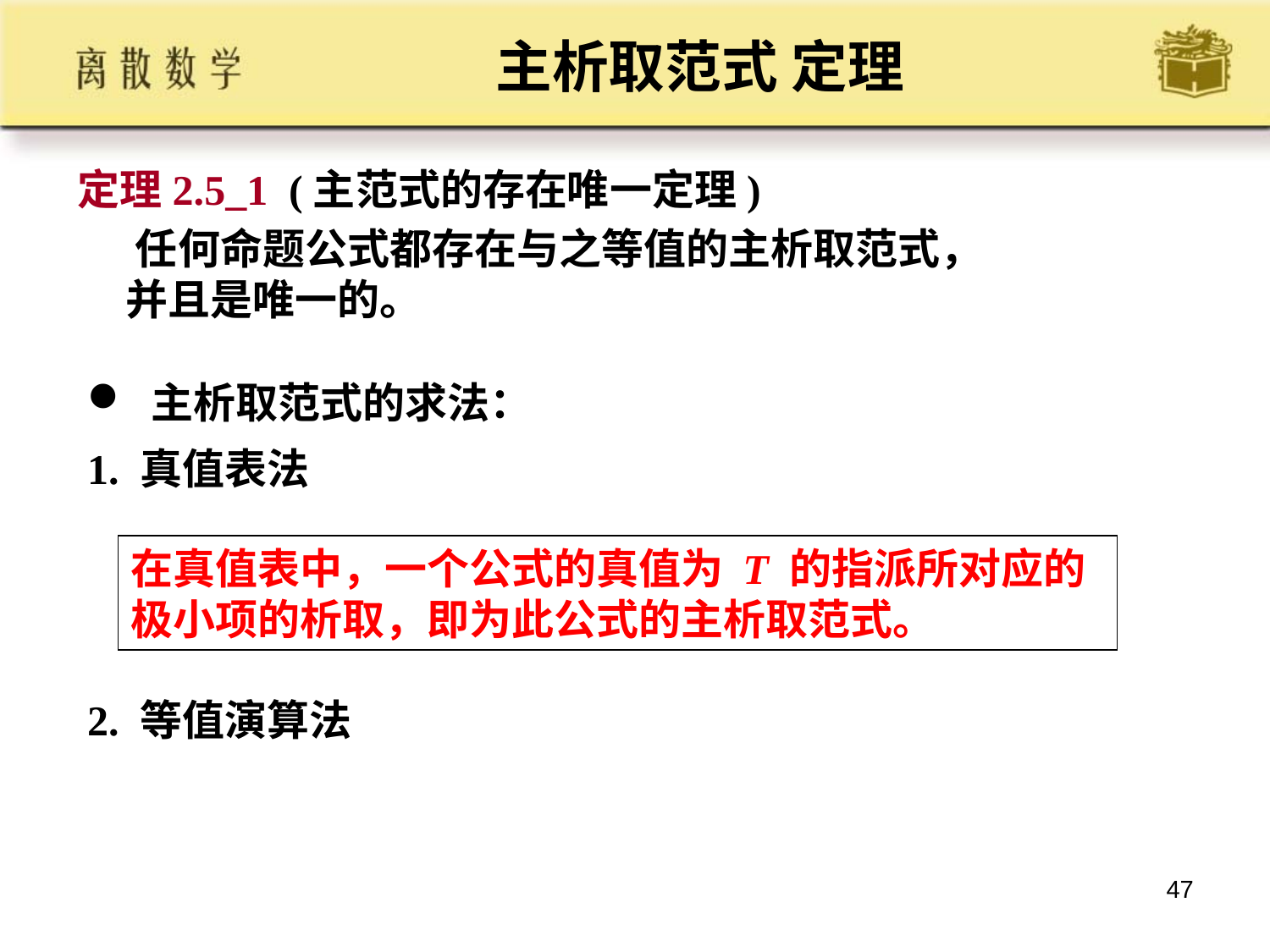

# 主析取范式 定理
定理2.5_1  (主范式的存在唯一定理)
     任何命题公式都存在与之等值的主析取范式，并且是唯一的。

主析取范式的求法：
1. 真值表法

2. 等值演算法
在真值表中，一个公式的真值为 T 的指派所对应的极小项的析取，即为此公式的主析取范式。
47